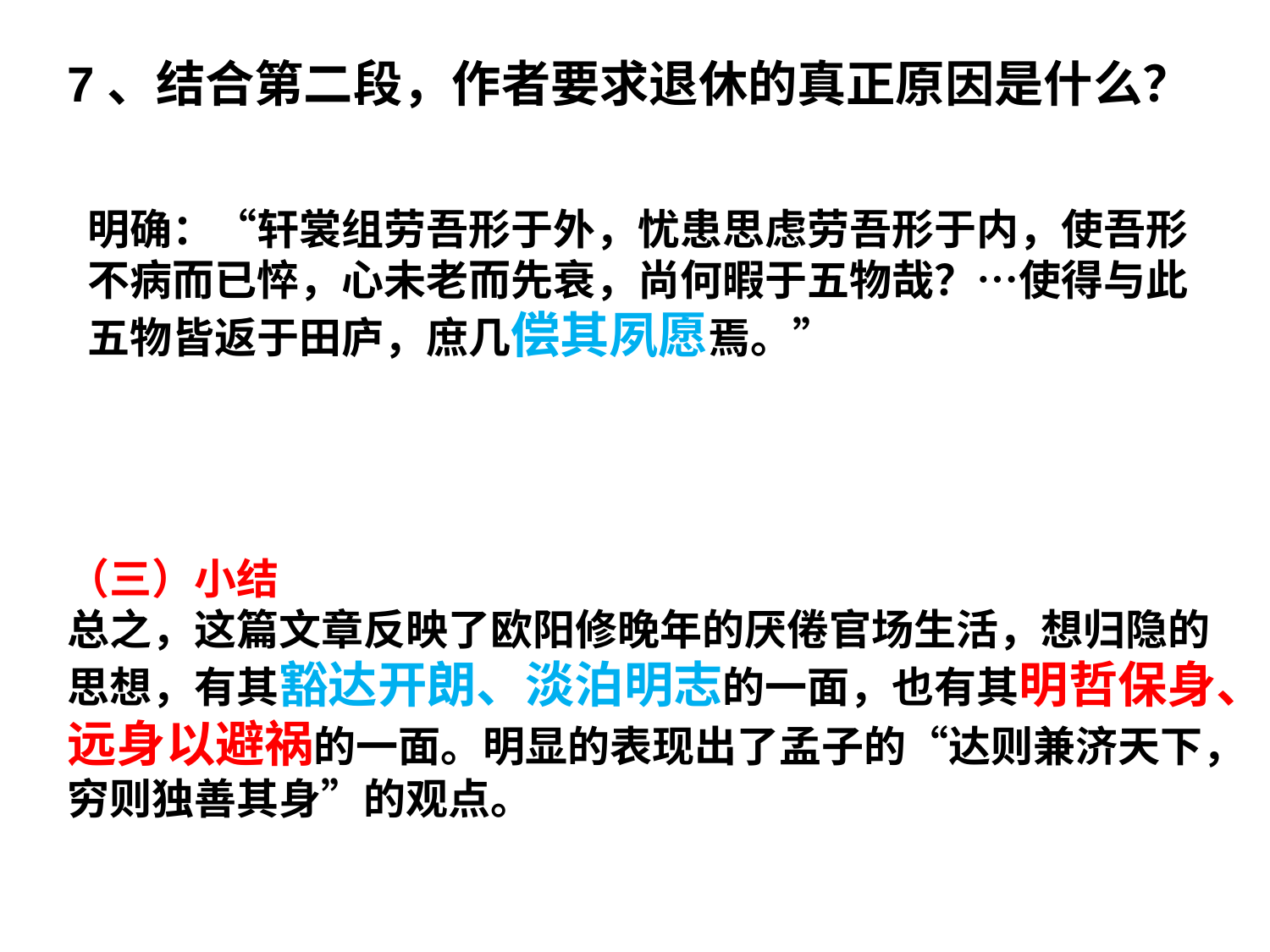

7、结合第二段，作者要求退休的真正原因是什么？
明确：“轩裳组劳吾形于外，忧患思虑劳吾形于内，使吾形不病而已悴，心未老而先衰，尚何暇于五物哉？…使得与此五物皆返于田庐，庶几偿其夙愿焉。”
（三）小结
总之，这篇文章反映了欧阳修晚年的厌倦官场生活，想归隐的思想，有其豁达开朗、淡泊明志的一面，也有其明哲保身、远身以避祸的一面。明显的表现出了孟子的“达则兼济天下，穷则独善其身”的观点。